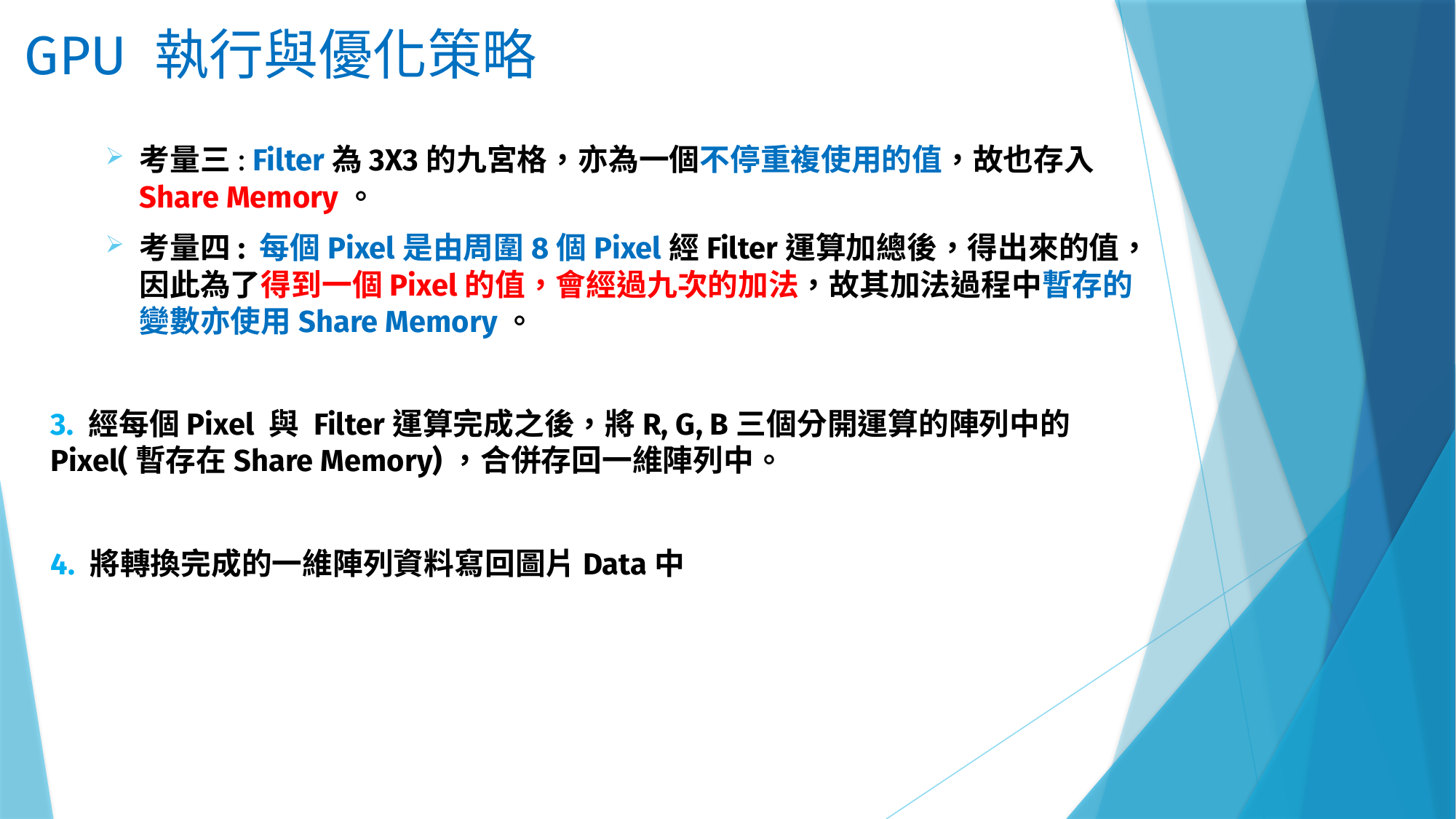

# GPU 執行與優化策略
考量三: Filter為3X3的九宮格，亦為一個不停重複使用的值，故也存入Share Memory。
考量四: 每個Pixel是由周圍8個Pixel經Filter運算加總後，得出來的值，因此為了得到一個Pixel的值，會經過九次的加法，故其加法過程中暫存的變數亦使用Share Memory。

3. 經每個Pixel 與 Filter運算完成之後，將R, G, B三個分開運算的陣列中的Pixel(暫存在Share Memory)，合併存回一維陣列中。

4. 將轉換完成的一維陣列資料寫回圖片Data中